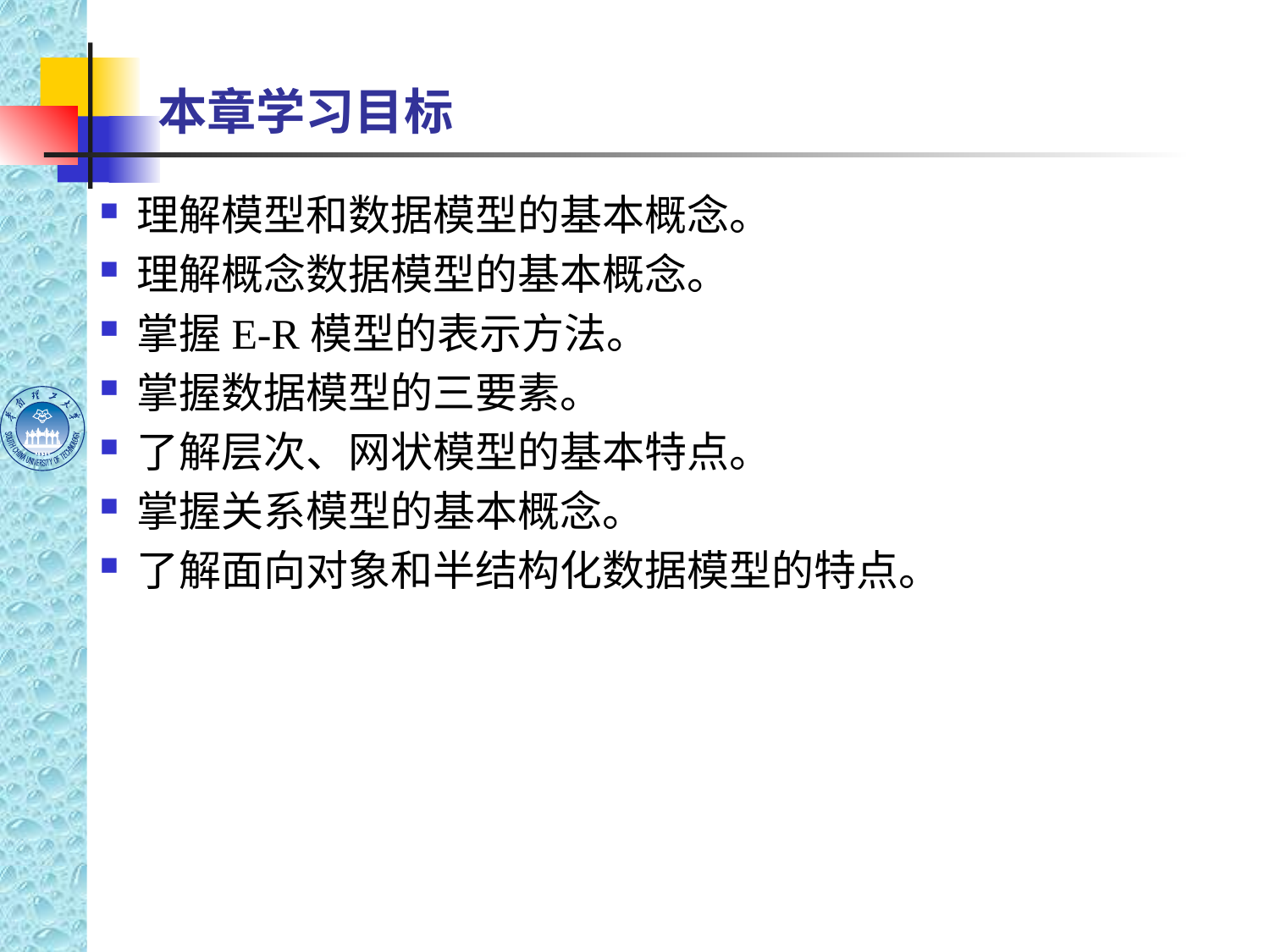

# 本章学习目标
理解模型和数据模型的基本概念。
理解概念数据模型的基本概念。
掌握E-R模型的表示方法。
掌握数据模型的三要素。
了解层次、网状模型的基本特点。
掌握关系模型的基本概念。
了解面向对象和半结构化数据模型的特点。